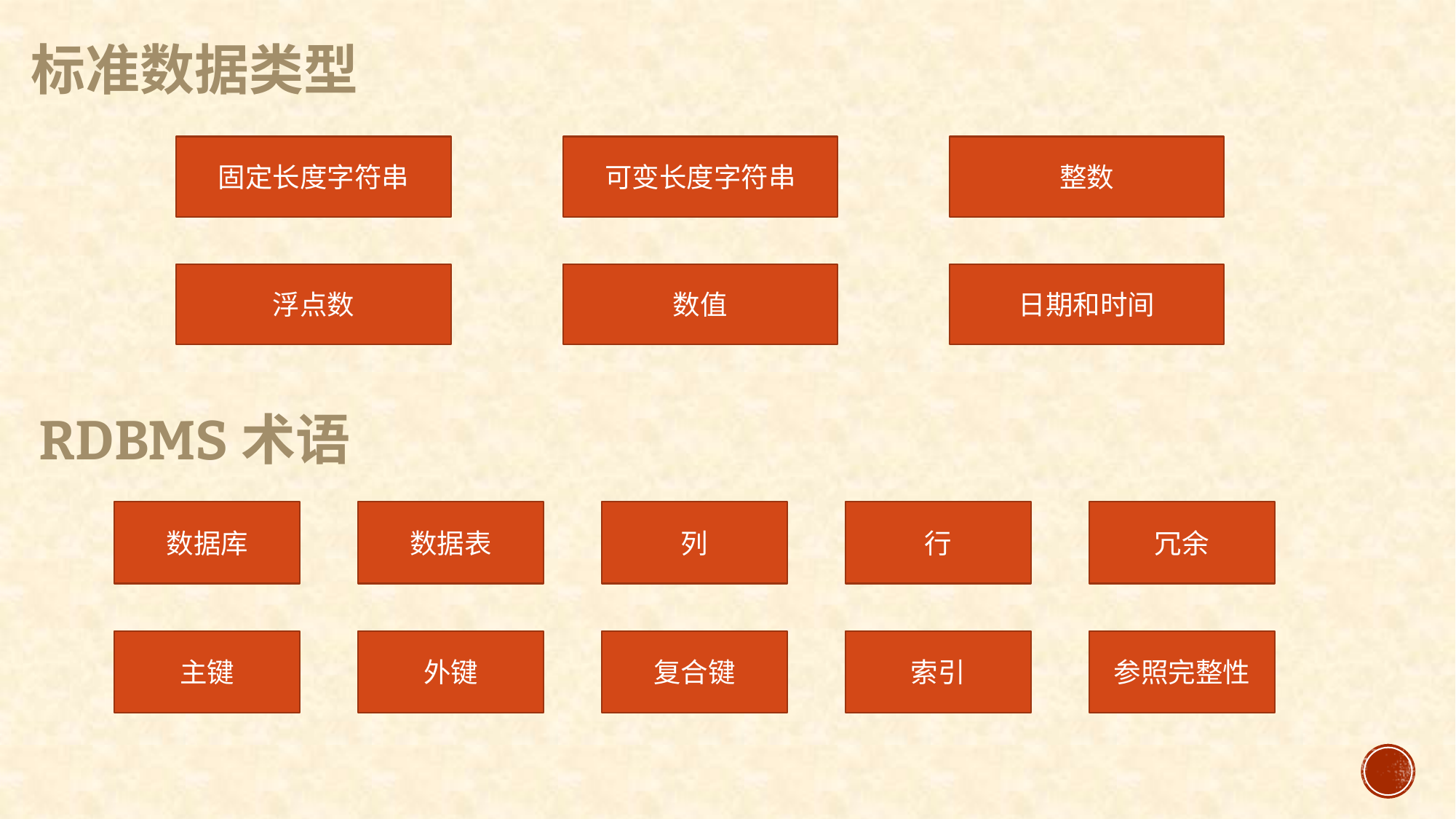

标准数据类型
整数
可变长度字符串
固定长度字符串
浮点数
数值
日期和时间
RDBMS术语
数据库
数据表
列
行
冗余
主键
外键
复合键
索引
参照完整性